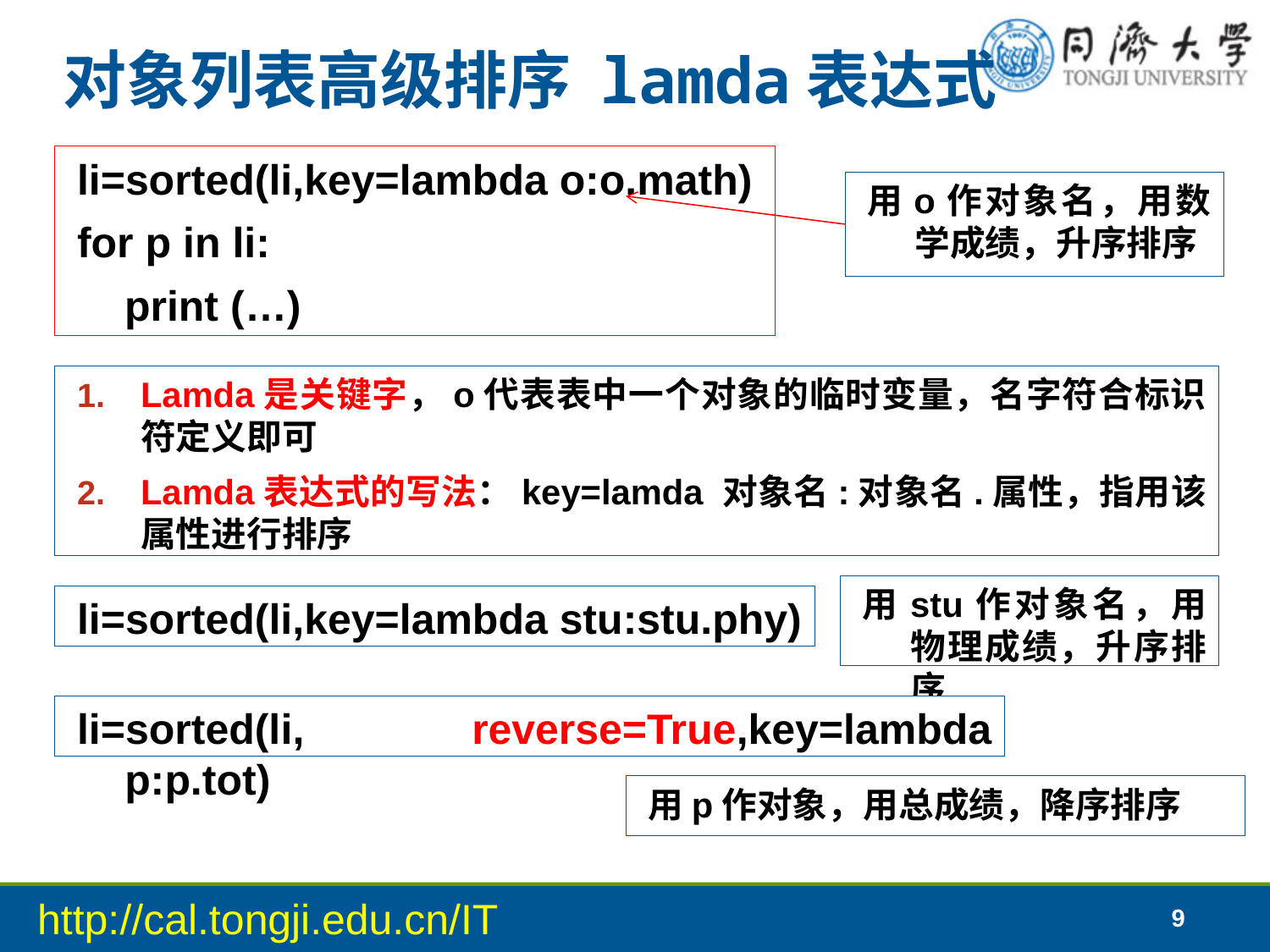

# 对象列表高级排序 lamda表达式
li=sorted(li,key=lambda o:o.math)
for p in li:
    print (…)
用o作对象名，用数学成绩，升序排序
Lamda是关键字，o代表表中一个对象的临时变量，名字符合标识符定义即可
Lamda表达式的写法：key=lamda 对象名:对象名.属性，指用该属性进行排序
用stu作对象名，用物理成绩，升序排序
li=sorted(li,key=lambda stu:stu.phy)
li=sorted(li, reverse=True,key=lambda p:p.tot)
用p作对象，用总成绩，降序排序